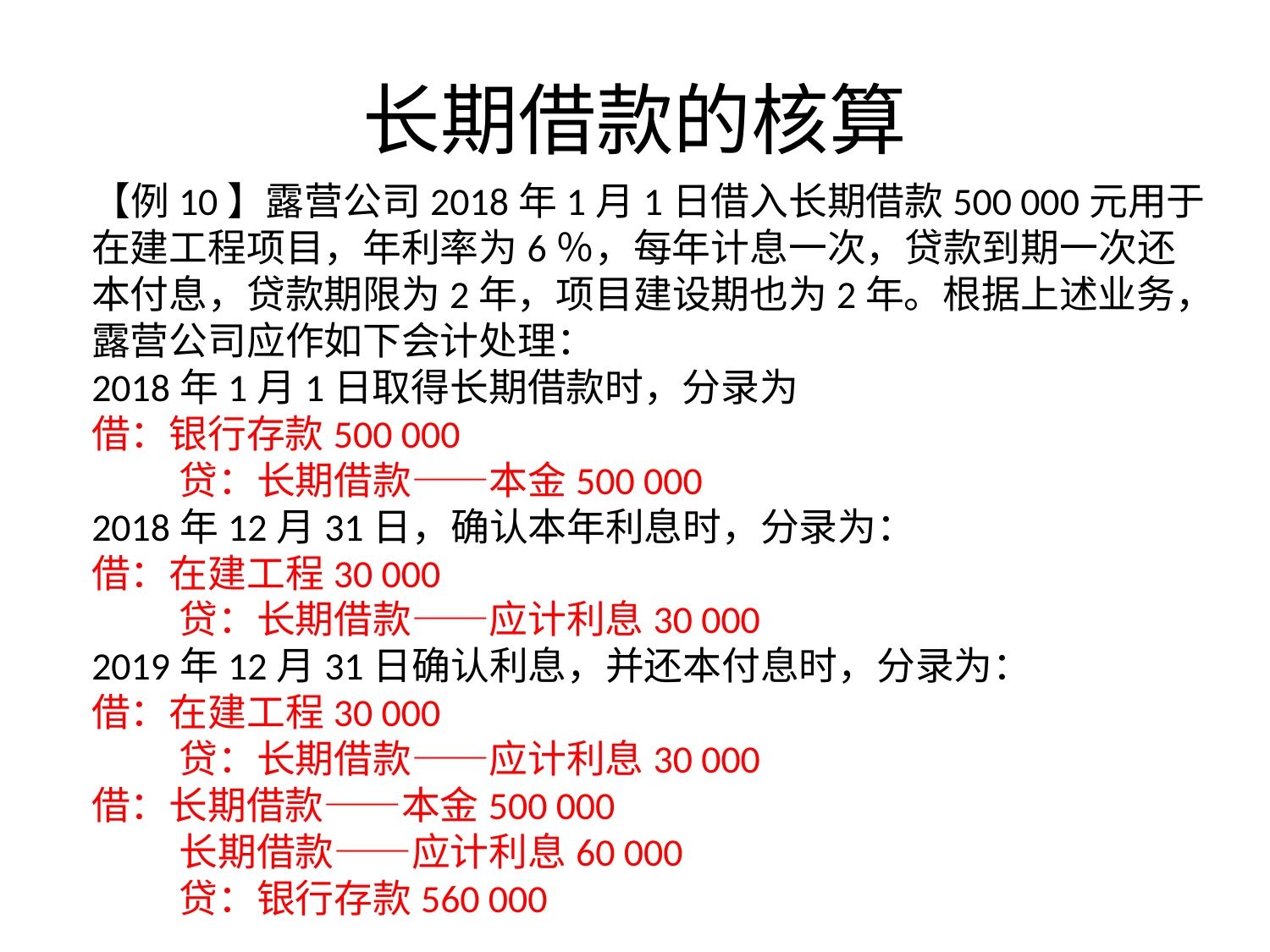

# 长期借款的核算
【例10】露营公司2018年1月1日借入长期借款500 000元用于在建工程项目，年利率为6％，每年计息一次，贷款到期一次还本付息，贷款期限为2年，项目建设期也为2年。根据上述业务，露营公司应作如下会计处理：
2018年1月1日取得长期借款时，分录为
借：银行存款500 000
         贷：长期借款——本金500 000
2018年12月31日，确认本年利息时，分录为：
借：在建工程30 000
         贷：长期借款——应计利息30 000
2019年12月31日确认利息，并还本付息时，分录为：
借：在建工程30 000
         贷：长期借款——应计利息30 000
借：长期借款——本金500 000
         长期借款——应计利息60 000
         贷：银行存款560 000